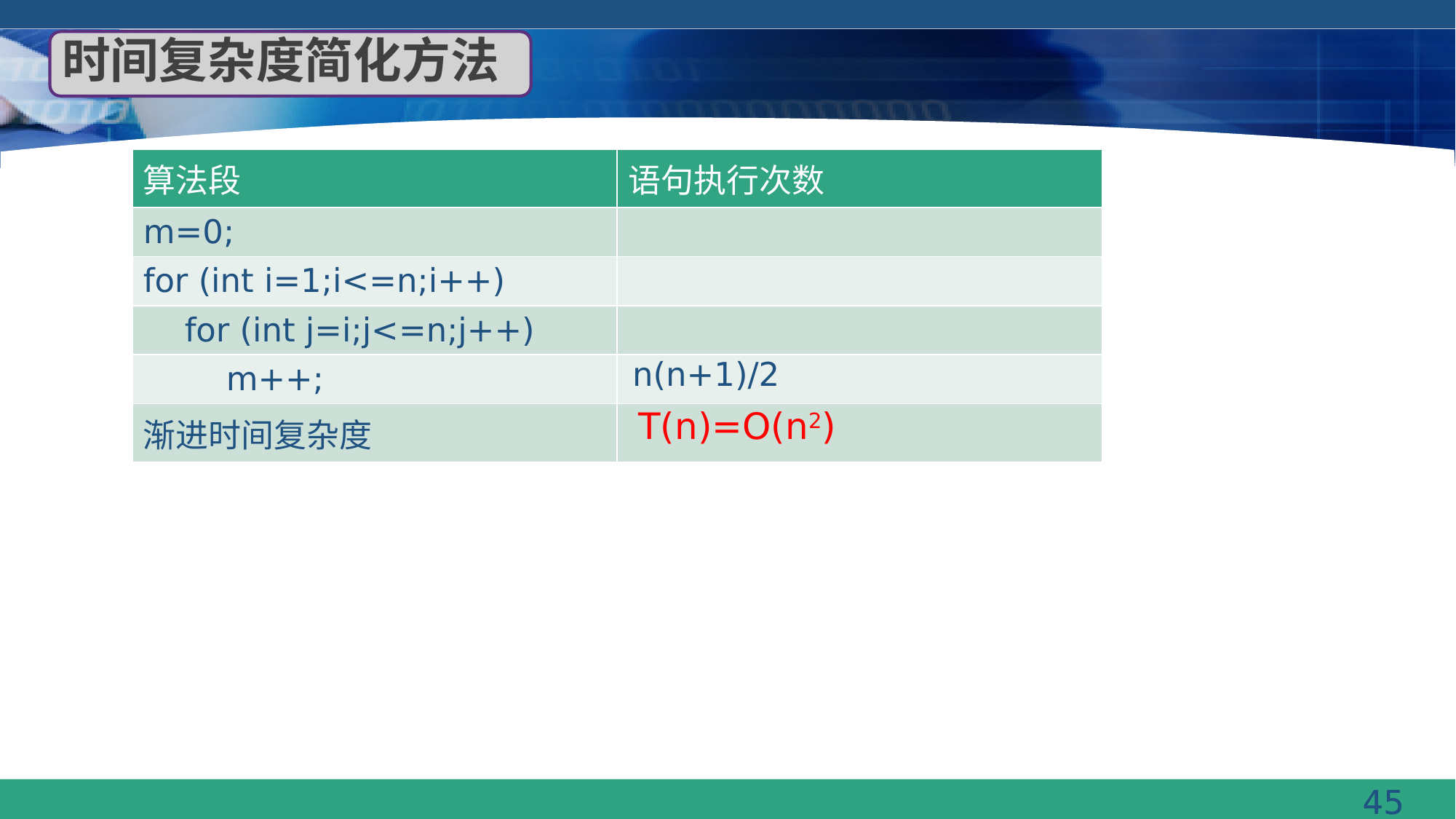

45
时间复杂度简化方法

| 算法段 | 语句执行次数 |
| --- | --- |
| m=0; |  |
| for (int i=1;i<=n;i++) |  |
| for (int j=i;j<=n;j++) |  |
| m++; |  |
| 渐进时间复杂度 |  |
n(n+1)/2
T(n)=O(n2)